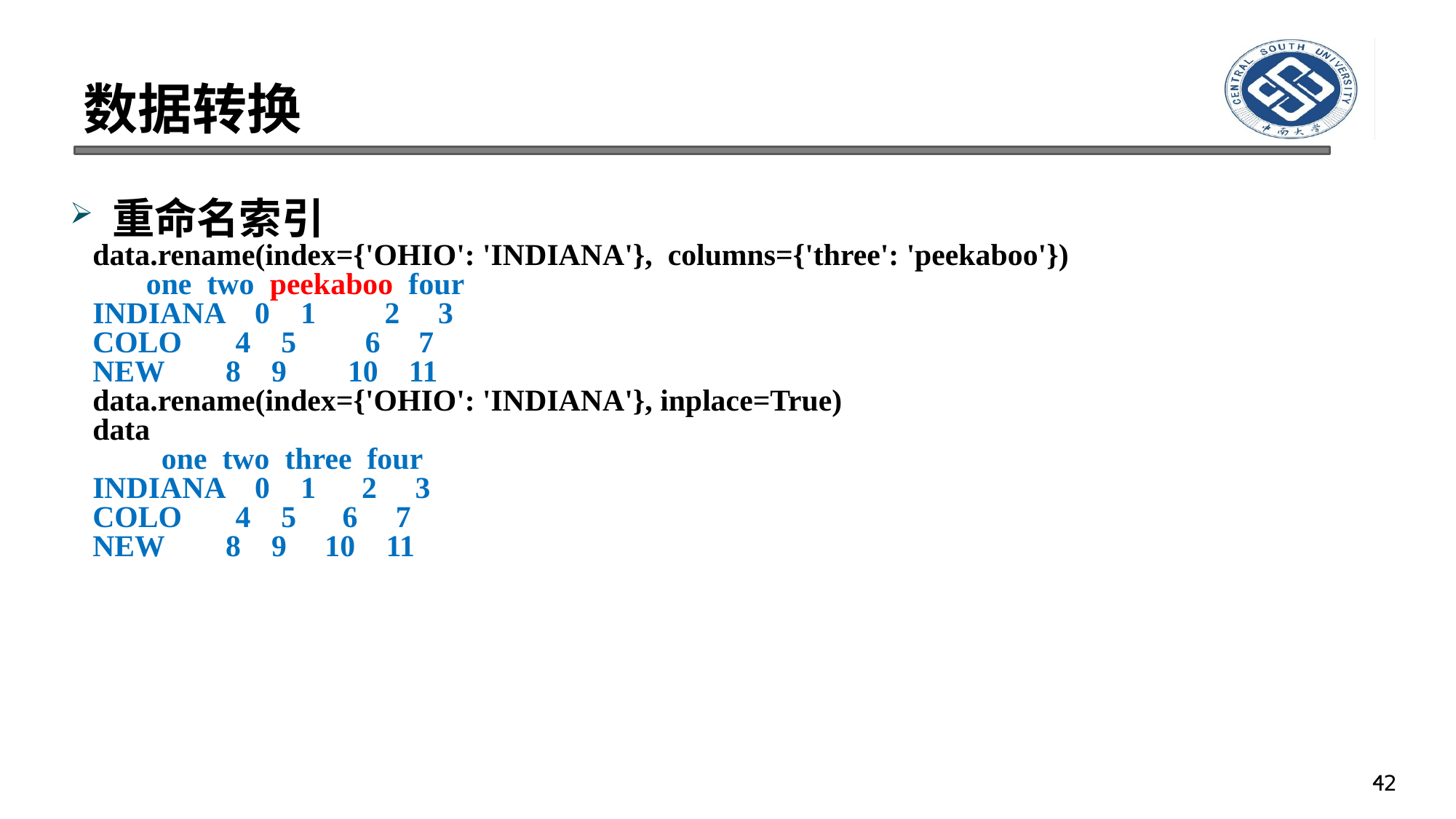

# 数据转换
重命名索引
data.rename(index={'OHIO': 'INDIANA'},  columns={'three': 'peekaboo'})
       one  two  peekaboo  four
INDIANA    0    1         2     3
COLO       4    5         6     7
NEW        8    9        10    11
data.rename(index={'OHIO': 'INDIANA'}, inplace=True)
data
         one  two  three  four
INDIANA    0    1      2     3
COLO       4    5      6     7
NEW        8    9     10    11
42